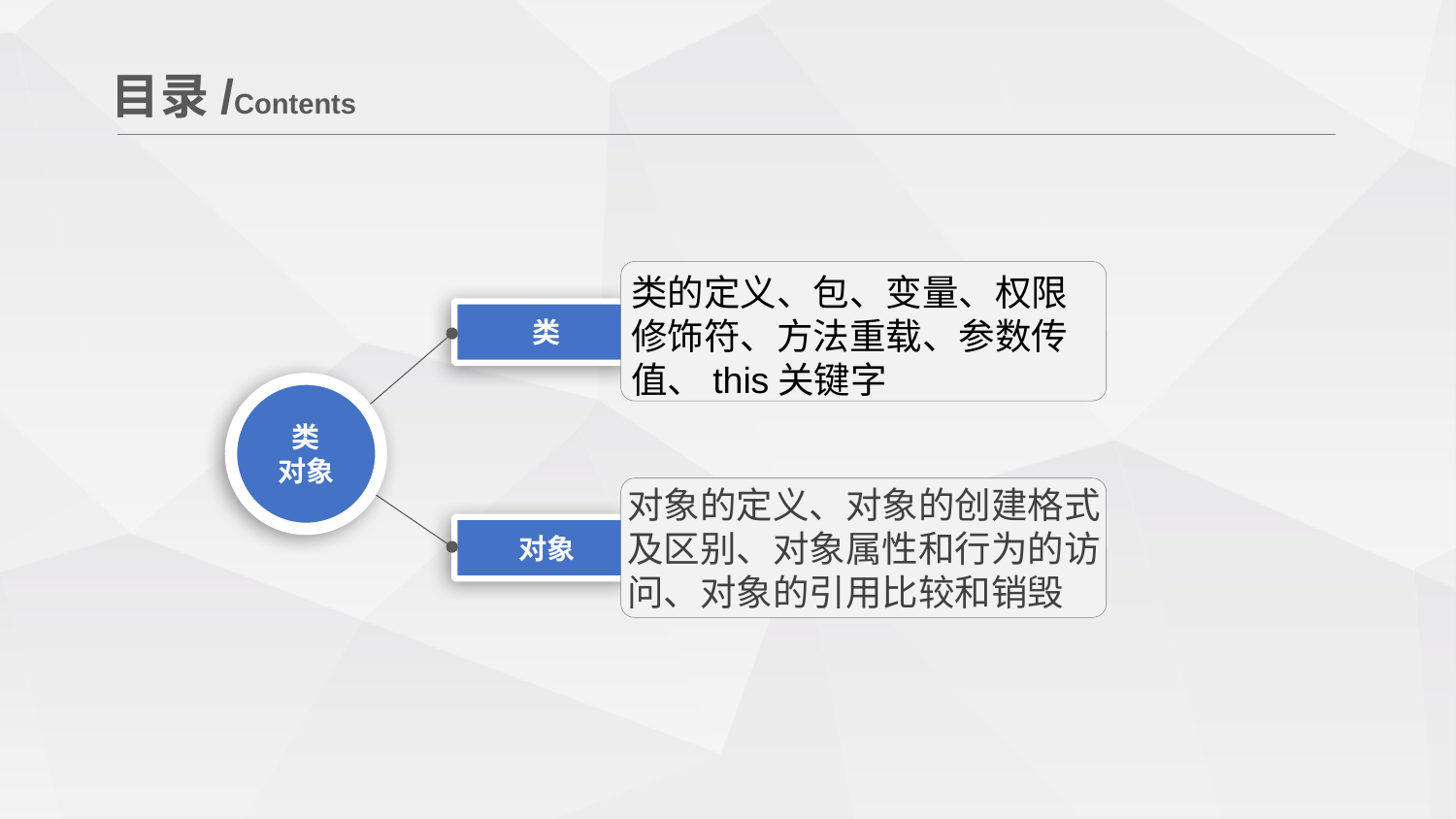

目录/Contents

类的定义、包、变量、权限修饰符、方法重载、参数传值、this关键字

类

类
对象

对象的定义、对象的创建格式及区别、对象属性和行为的访问、对象的引用比较和销毁
对象